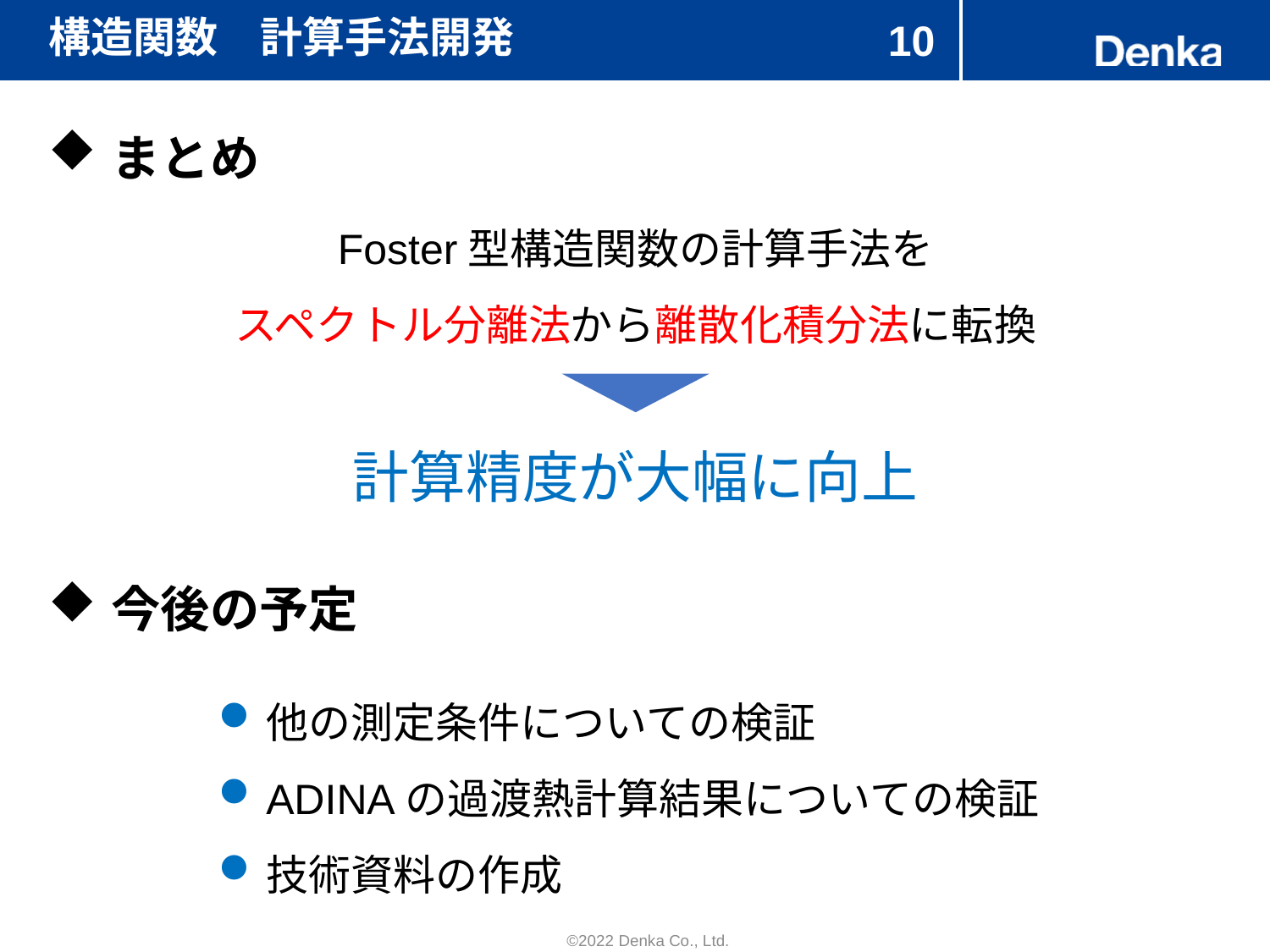

# 構造関数　計算手法開発
10
まとめ
Foster型構造関数の計算手法を
スペクトル分離法から離散化積分法に転換

計算精度が大幅に向上
今後の予定
他の測定条件についての検証
ADINAの過渡熱計算結果についての検証
技術資料の作成